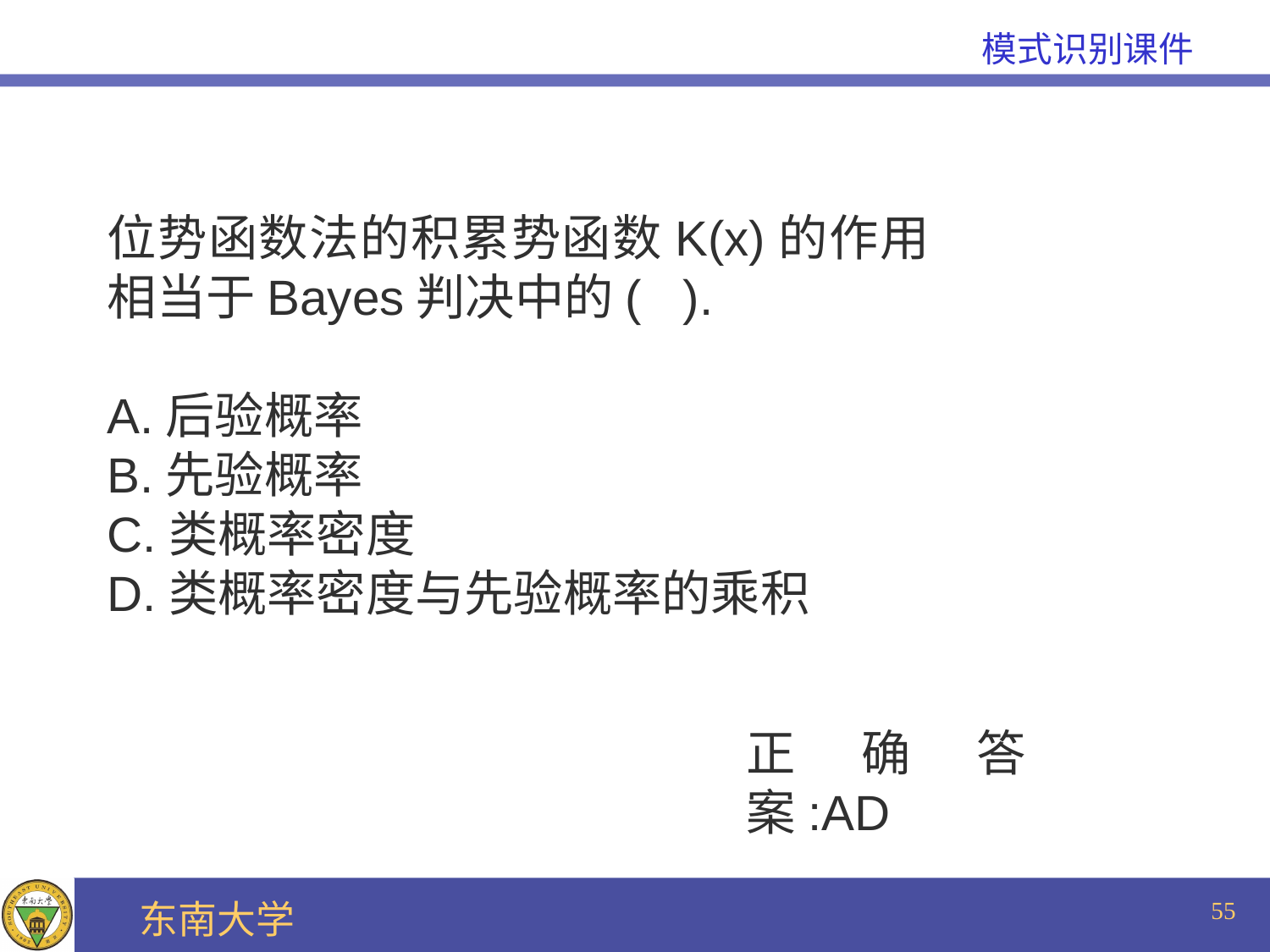

位势函数法的积累势函数K(x)的作用相当于Bayes判决中的(   ).

A.后验概率
B.先验概率
C.类概率密度
D.类概率密度与先验概率的乘积
正确答案:AD
55